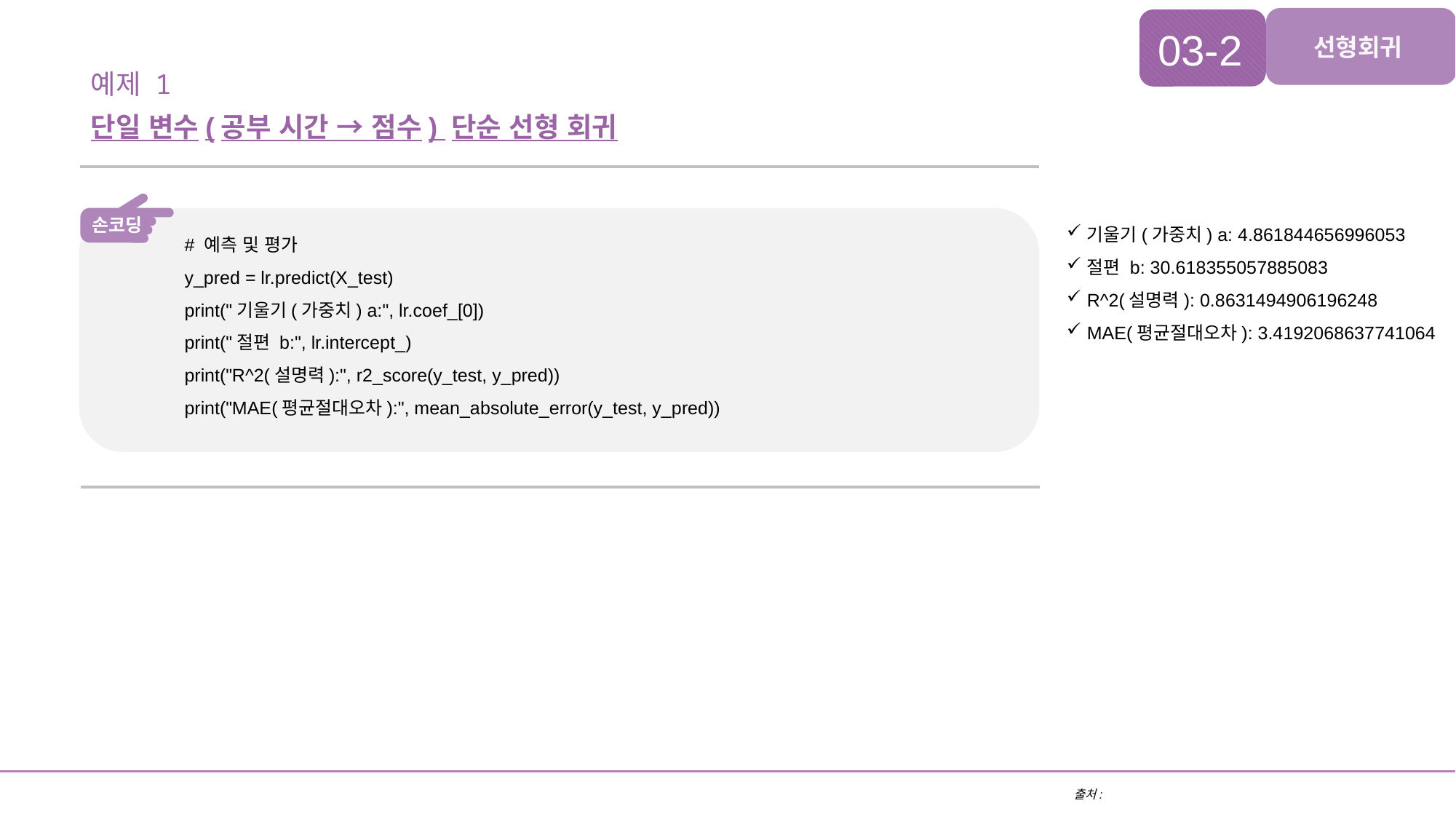

03-2
선형회귀
예제 1
단일 변수(공부 시간 → 점수) 단순 선형 회귀

기울기(가중치) a: 4.861844656996053
절편 b: 30.618355057885083
R^2(설명력): 0.8631494906196248
MAE(평균절대오차): 3.4192068637741064

손코딩
# 예측 및 평가
y_pred = lr.predict(X_test)
print("기울기(가중치) a:", lr.coef_[0])
print("절편 b:", lr.intercept_)
print("R^2(설명력):", r2_score(y_test, y_pred))
print("MAE(평균절대오차):", mean_absolute_error(y_test, y_pred))

출처: